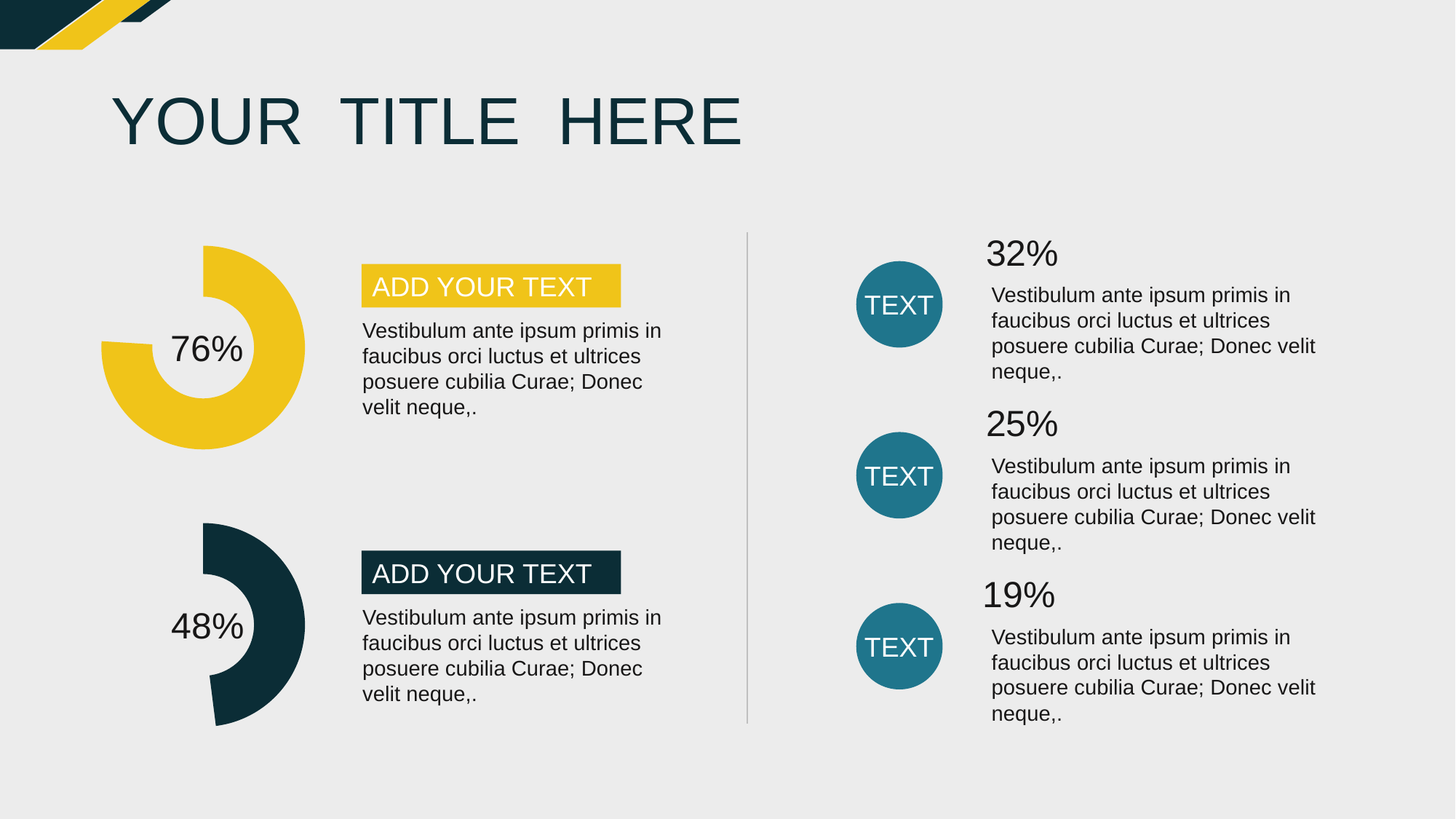

# YOUR  TITLE  HERE
32%

### Chart

| Category | 销售额 |
|---|---|
| 第一季度 | 0.76 |
| 第二季度 | 0.24 |
ADD YOUR TEXT
Vestibulum ante ipsum primis in faucibus orci luctus et ultrices posuere cubilia Curae; Donec velit neque,.
TEXT
Vestibulum ante ipsum primis in faucibus orci luctus et ultrices posuere cubilia Curae; Donec velit neque,.
76%
25%

Vestibulum ante ipsum primis in faucibus orci luctus et ultrices posuere cubilia Curae; Donec velit neque,.
TEXT

### Chart

| Category | 销售额 |
|---|---|
| 第一季度 | 0.48 |
| 第二季度 | 0.52 |
ADD YOUR TEXT
19%
48%
Vestibulum ante ipsum primis in faucibus orci luctus et ultrices posuere cubilia Curae; Donec velit neque,.

Vestibulum ante ipsum primis in faucibus orci luctus et ultrices posuere cubilia Curae; Donec velit neque,.
TEXT